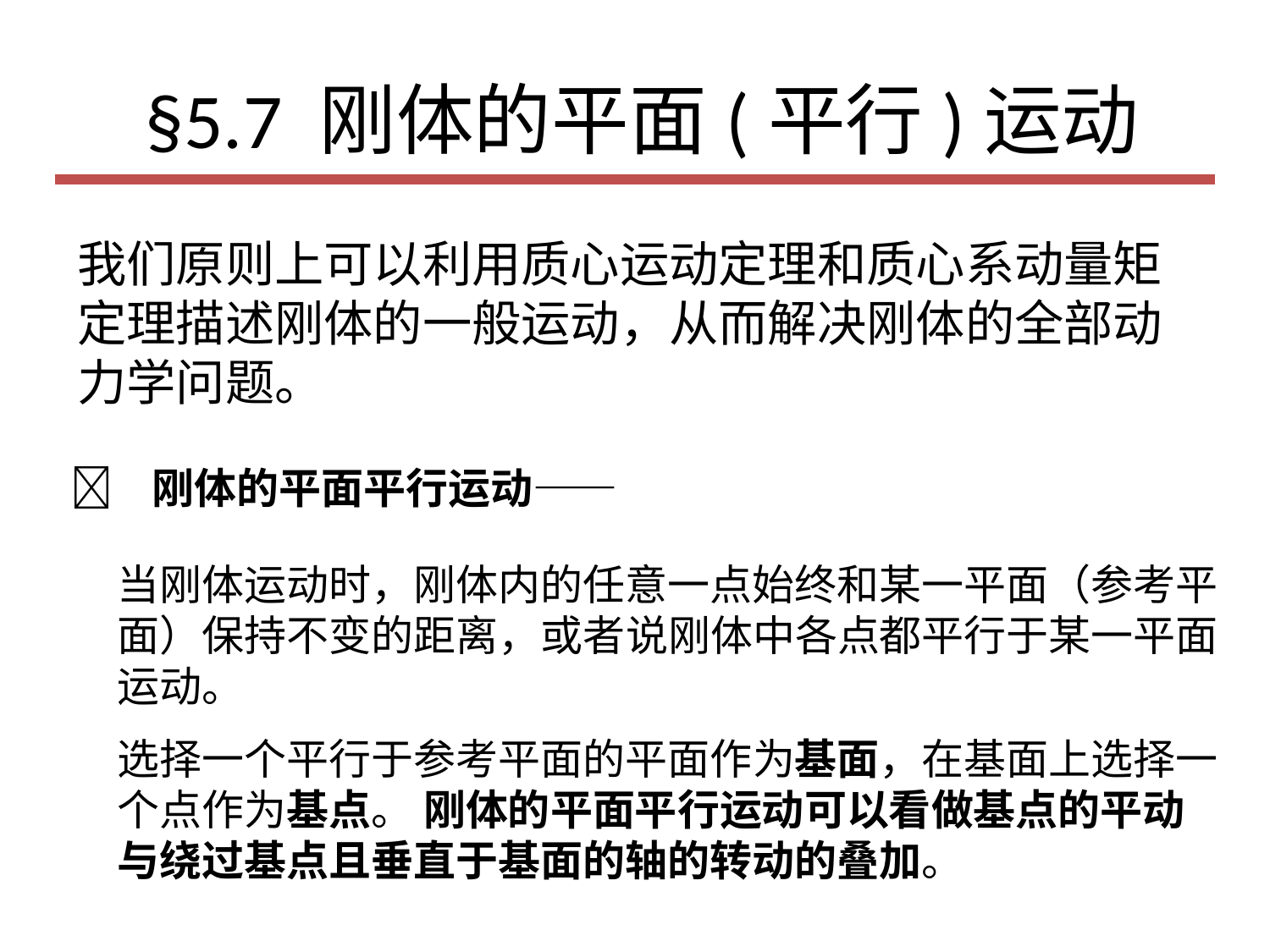

# §5.7 刚体的平面(平行)运动
我们原则上可以利用质心运动定理和质心系动量矩定理描述刚体的一般运动，从而解决刚体的全部动力学问题。
•   刚体的平面平行运动——
当刚体运动时，刚体内的任意一点始终和某一平面（参考平面）保持不变的距离，或者说刚体中各点都平行于某一平面运动。
选择一个平行于参考平面的平面作为基面，在基面上选择一个点作为基点。 刚体的平面平行运动可以看做基点的平动与绕过基点且垂直于基面的轴的转动的叠加。